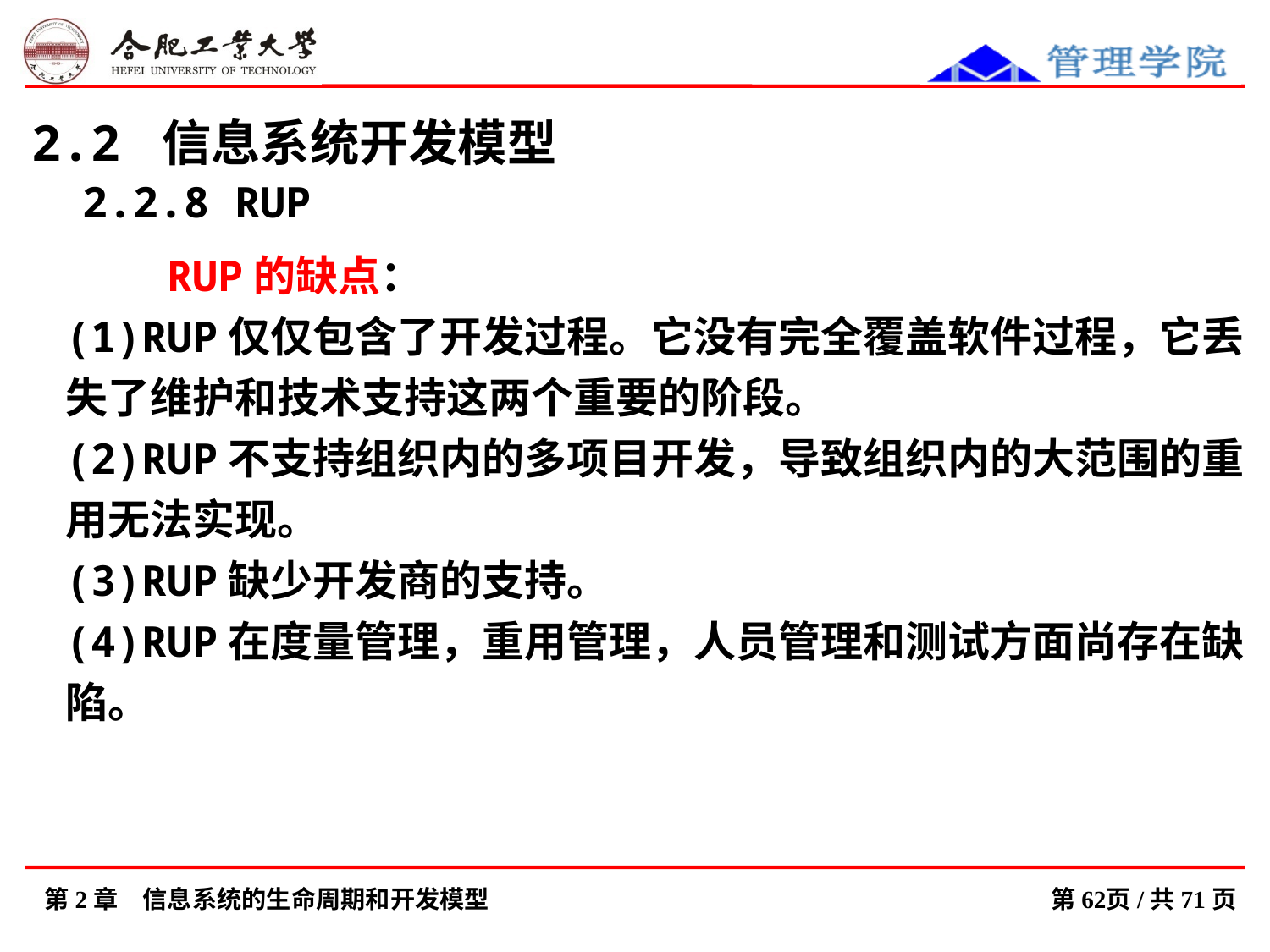

2.2 信息系统开发模型
  2.2.8 RUP
    RUP的缺点：
(1)RUP仅仅包含了开发过程。它没有完全覆盖软件过程，它丢失了维护和技术支持这两个重要的阶段。
(2)RUP不支持组织内的多项目开发，导致组织内的大范围的重用无法实现。
(3)RUP缺少开发商的支持。
(4)RUP在度量管理，重用管理，人员管理和测试方面尚存在缺陷。
第2章　信息系统的生命周期和开发模型